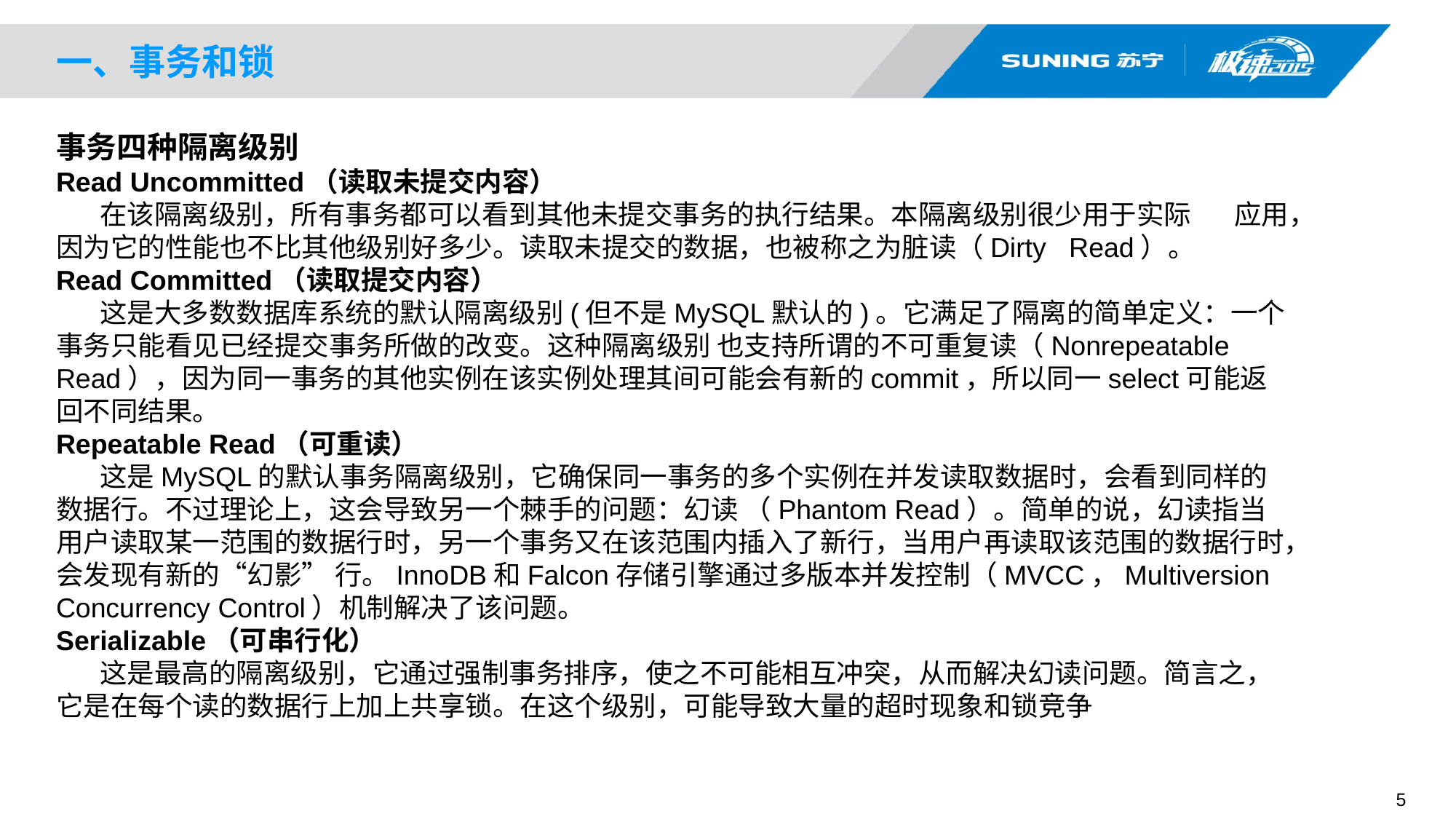

# 一、事务和锁
事务四种隔离级别
Read Uncommitted（读取未提交内容）
      在该隔离级别，所有事务都可以看到其他未提交事务的执行结果。本隔离级别很少用于实际       应用，因为它的性能也不比其他级别好多少。读取未提交的数据，也被称之为脏读（Dirty   Read）。
Read Committed（读取提交内容）
      这是大多数数据库系统的默认隔离级别(但不是MySQL默认的)。它满足了隔离的简单定义：一个事务只能看见已经提交事务所做的改变。这种隔离级别 也支持所谓的不可重复读（Nonrepeatable Read），因为同一事务的其他实例在该实例处理其间可能会有新的commit，所以同一select可能返回不同结果。
Repeatable Read（可重读）
      这是MySQL的默认事务隔离级别，它确保同一事务的多个实例在并发读取数据时，会看到同样的数据行。不过理论上，这会导致另一个棘手的问题：幻读 （Phantom Read）。简单的说，幻读指当用户读取某一范围的数据行时，另一个事务又在该范围内插入了新行，当用户再读取该范围的数据行时，会发现有新的“幻影” 行。InnoDB和Falcon存储引擎通过多版本并发控制（MVCC，Multiversion Concurrency Control）机制解决了该问题。
Serializable（可串行化）
      这是最高的隔离级别，它通过强制事务排序，使之不可能相互冲突，从而解决幻读问题。简言之，它是在每个读的数据行上加上共享锁。在这个级别，可能导致大量的超时现象和锁竞争